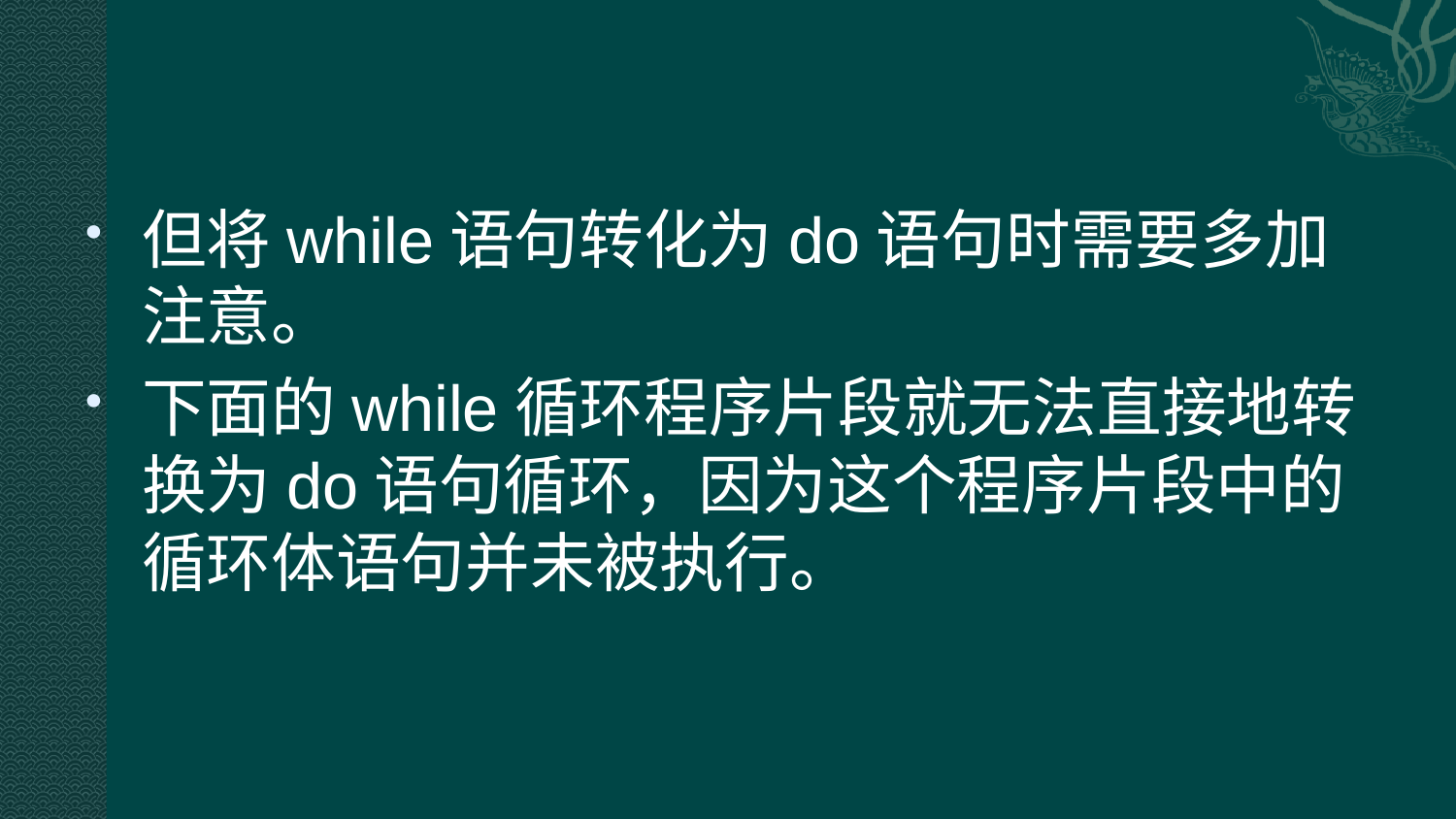

#
但将while语句转化为do语句时需要多加注意。
下面的while循环程序片段就无法直接地转换为do语句循环，因为这个程序片段中的循环体语句并未被执行。